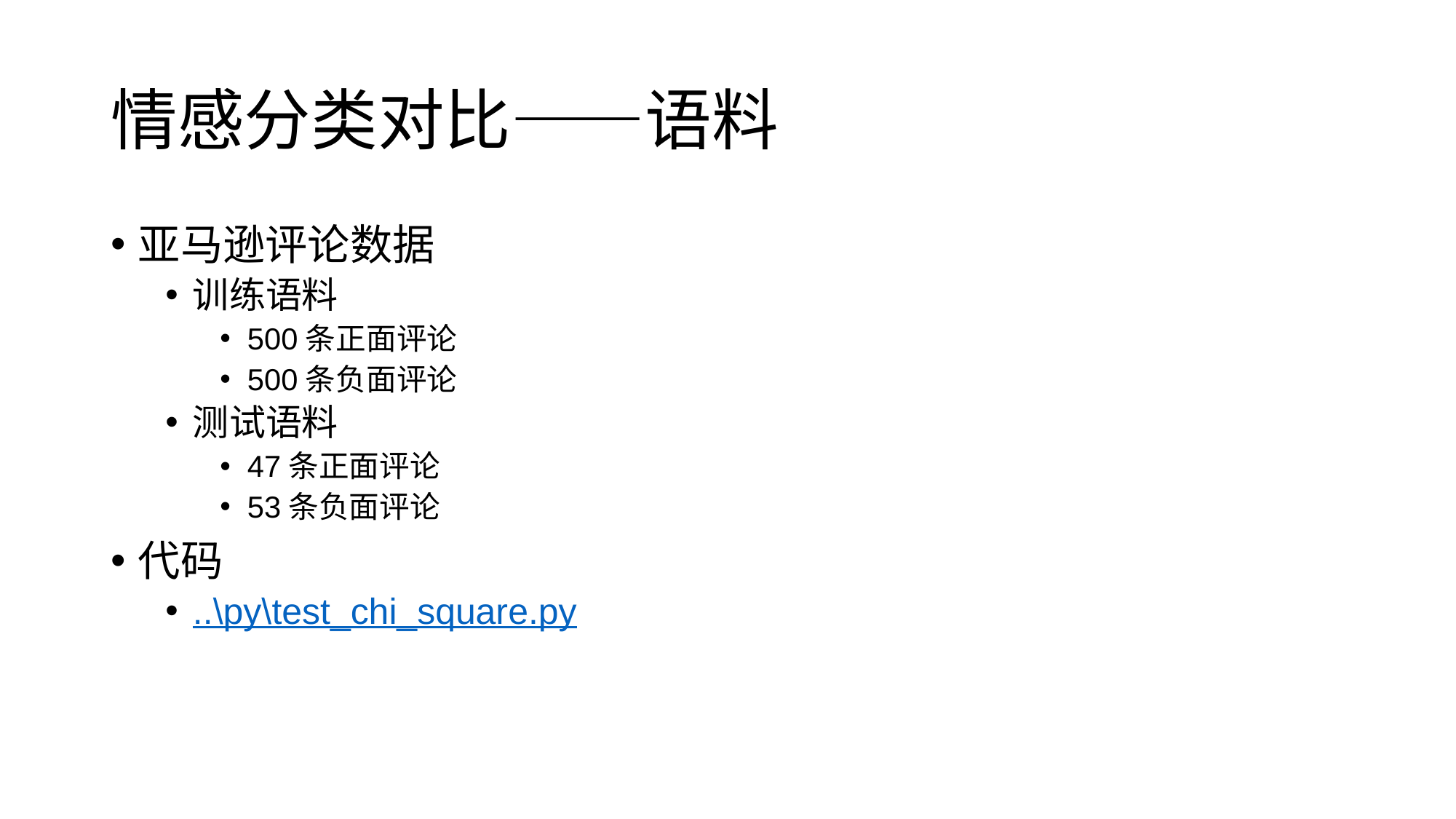

# 情感分类对比——语料
亚马逊评论数据
训练语料
500条正面评论
500条负面评论
测试语料
47条正面评论
53条负面评论
代码
..\py\test_chi_square.py